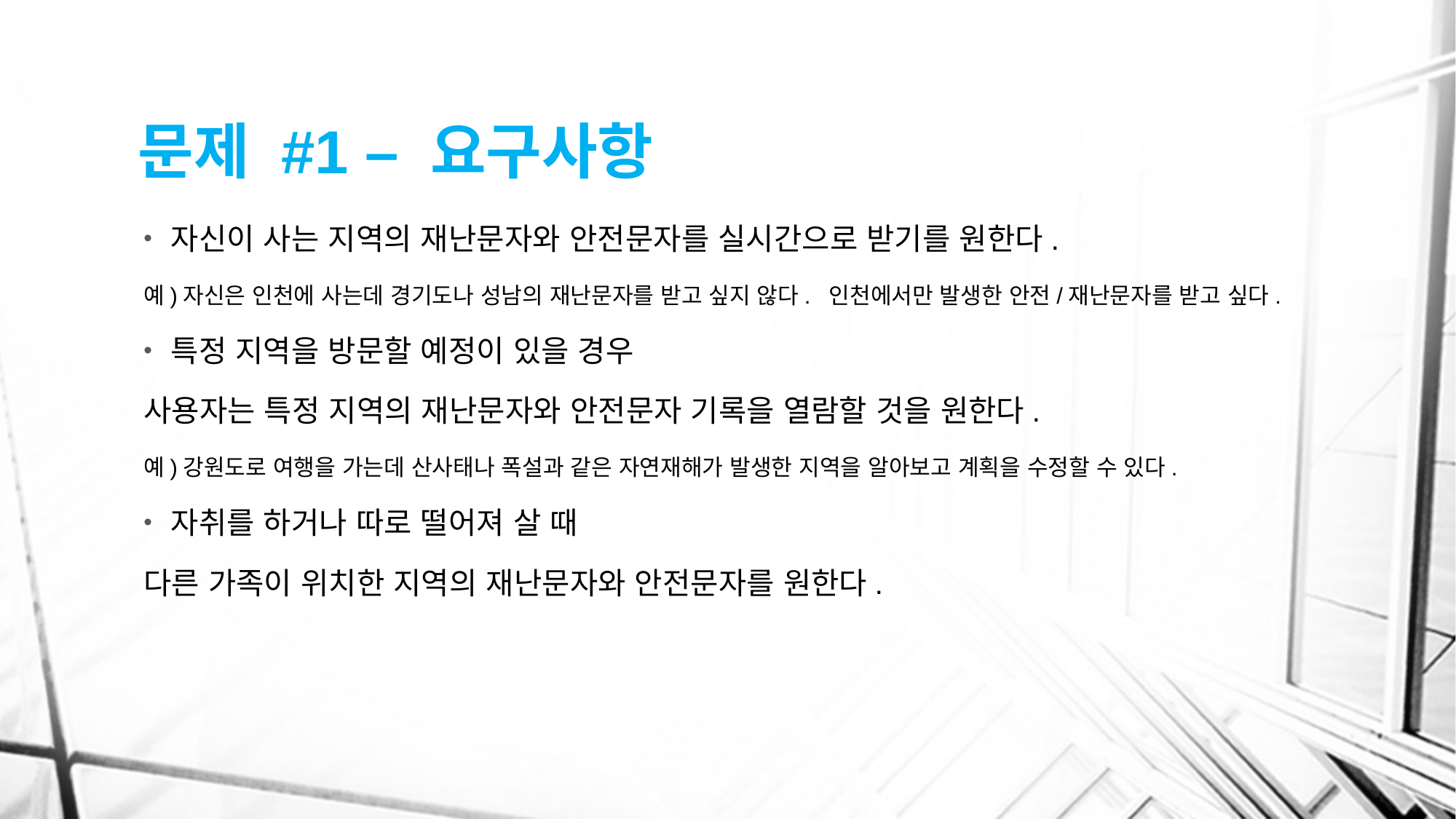

# 문제 #1 – 요구사항
자신이 사는 지역의 재난문자와 안전문자를 실시간으로 받기를 원한다.
예)자신은 인천에 사는데 경기도나 성남의 재난문자를 받고 싶지 않다.  인천에서만 발생한 안전/재난문자를 받고 싶다.
특정 지역을 방문할 예정이 있을 경우
사용자는 특정 지역의 재난문자와 안전문자 기록을 열람할 것을 원한다.
예)강원도로 여행을 가는데 산사태나 폭설과 같은 자연재해가 발생한 지역을 알아보고 계획을 수정할 수 있다.
자취를 하거나 따로 떨어져 살 때
다른 가족이 위치한 지역의 재난문자와 안전문자를 원한다.